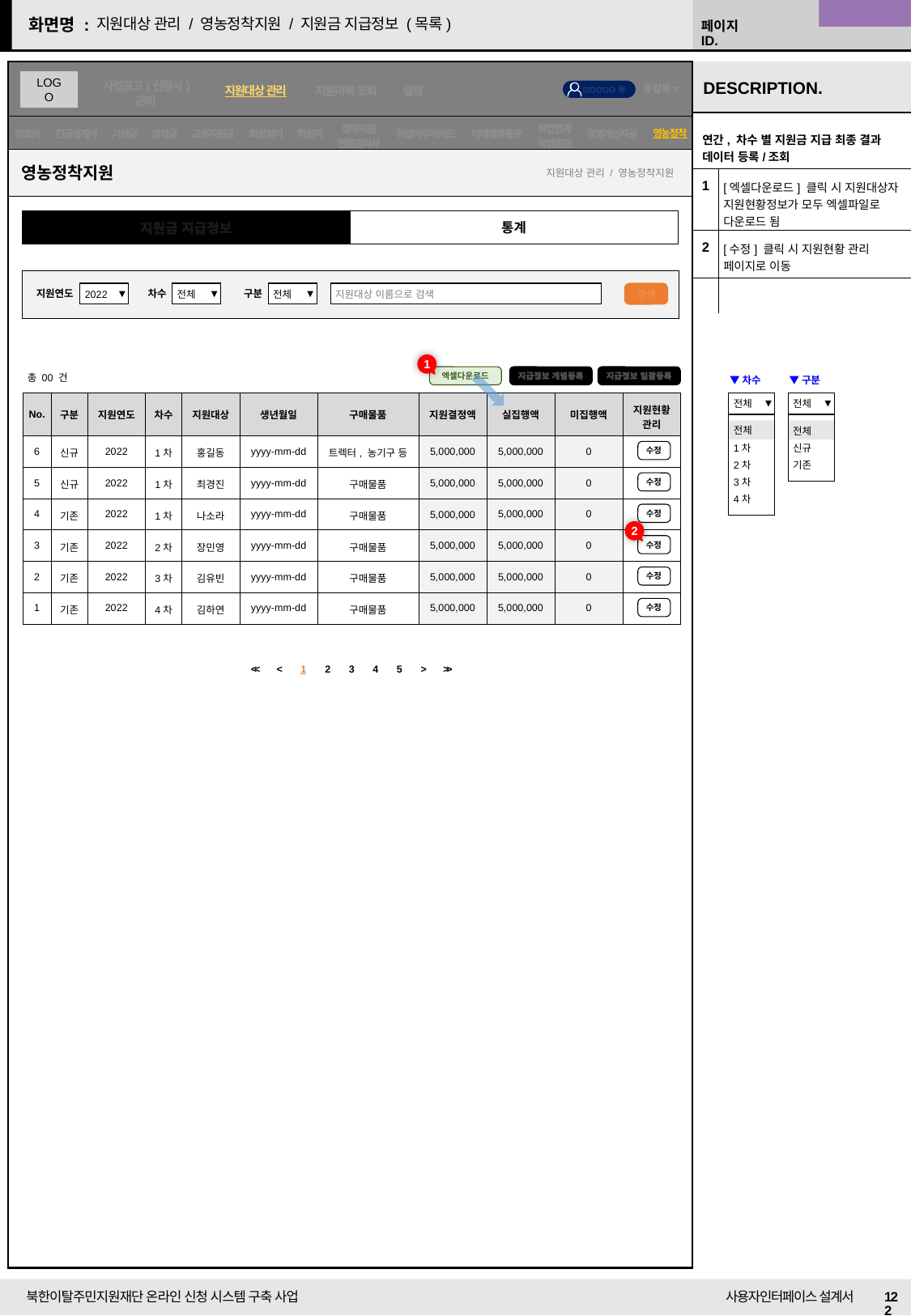

22/09/01 수정
지원대상 관리 / 영농정착지원 / 지원금 지급정보 (목록)

영농정착
| 연간, 차수 별 지원금 지급 최종 결과 데이터 등록/조회 |  |
| --- | --- |
| 1 | [엑셀다운로드] 클릭 시 지원대상자 지원현황정보가 모두 엑셀파일로 다운로드 됨 |
| 2 | [수정] 클릭 시 지원현황 관리 페이지로 이동 |
|  |  |
영농정착지원
지원대상 관리 / 영농정착지원
지원금 지급정보
통계

검색
지원연도
2022

차수
전체

구분
전체

지원대상 이름으로 검색
1
총 00 건
엑셀다운로드
지급정보 개별등록
지급정보 일괄등록
▼차수
전체

전체
1차
2차
3차
4차

▼구분
전체

전체
신규
기존

| No. | 구분 | 지원연도 | 차수 | 지원대상 | 생년월일 | 구매물품 | 지원결정액 | 실집행액 | 미집행액 | 지원현황 관리 |
| --- | --- | --- | --- | --- | --- | --- | --- | --- | --- | --- |
| 6 | 신규 | 2022 | 1차 | 홍길동 | yyyy-mm-dd | 트렉터, 농기구 등 | 5,000,000 | 5,000,000 | 0 |  |
| 5 | 신규 | 2022 | 1차 | 최경진 | yyyy-mm-dd | 구매물품 | 5,000,000 | 5,000,000 | 0 |  |
| 4 | 기존 | 2022 | 1차 | 나소라 | yyyy-mm-dd | 구매물품 | 5,000,000 | 5,000,000 | 0 |  |
| 3 | 기존 | 2022 | 2차 | 장민영 | yyyy-mm-dd | 구매물품 | 5,000,000 | 5,000,000 | 0 |  |
| 2 | 기존 | 2022 | 3차 | 김유빈 | yyyy-mm-dd | 구매물품 | 5,000,000 | 5,000,000 | 0 |  |
| 1 | 기존 | 2022 | 4차 | 김하연 | yyyy-mm-dd | 구매물품 | 5,000,000 | 5,000,000 | 0 |  |
수정
수정
수정
2
수정
수정
수정
| << | < | 1 | 2 | 3 | 4 | 5 | > | >> |
| --- | --- | --- | --- | --- | --- | --- | --- | --- |
122